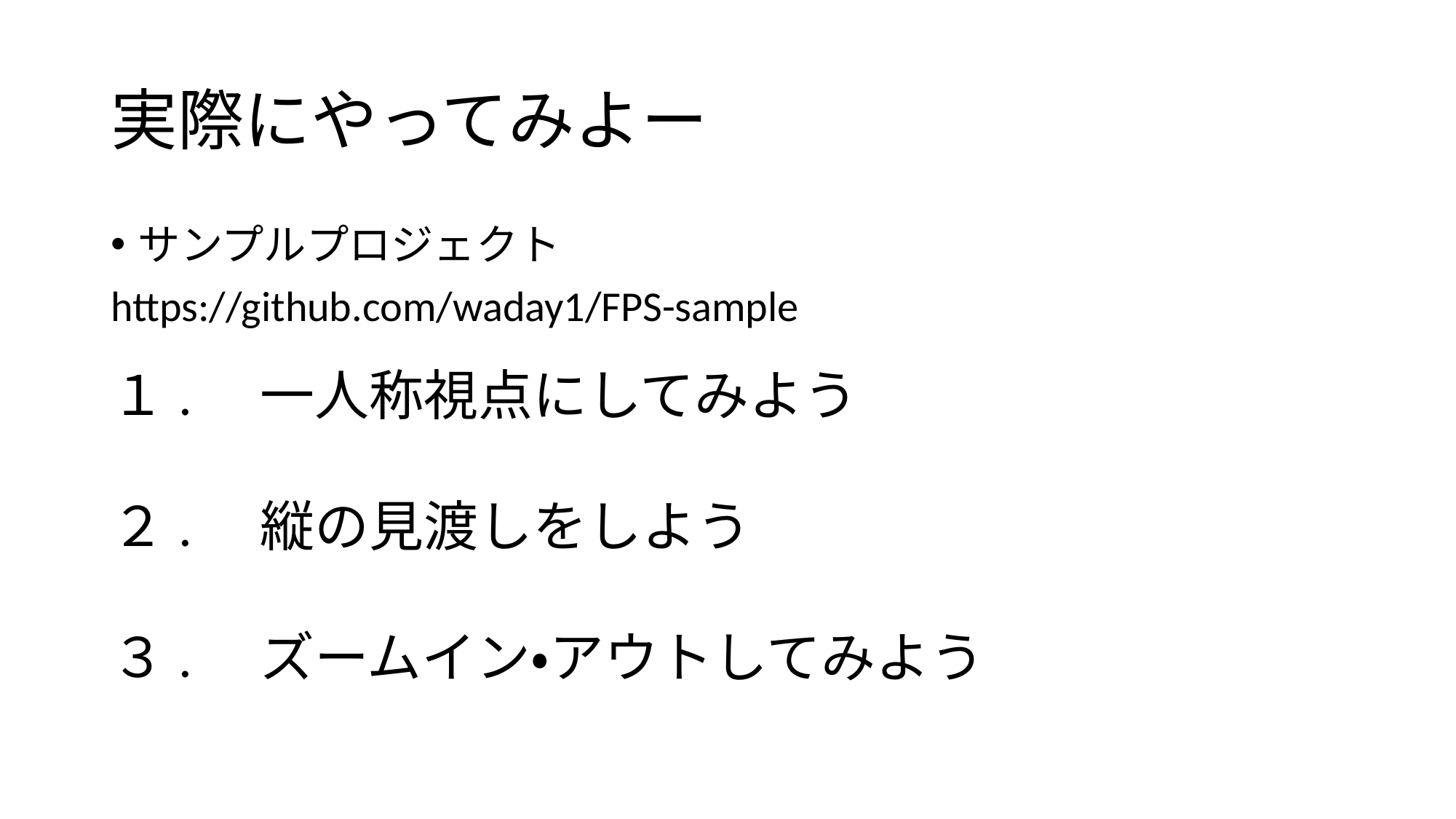

# 実際にやってみよー
サンプルプロジェクト
https://github.com/waday1/FPS-sample
１.　一人称視点にしてみよう

２.　縦の見渡しをしよう

３.　ズームイン・アウトしてみよう